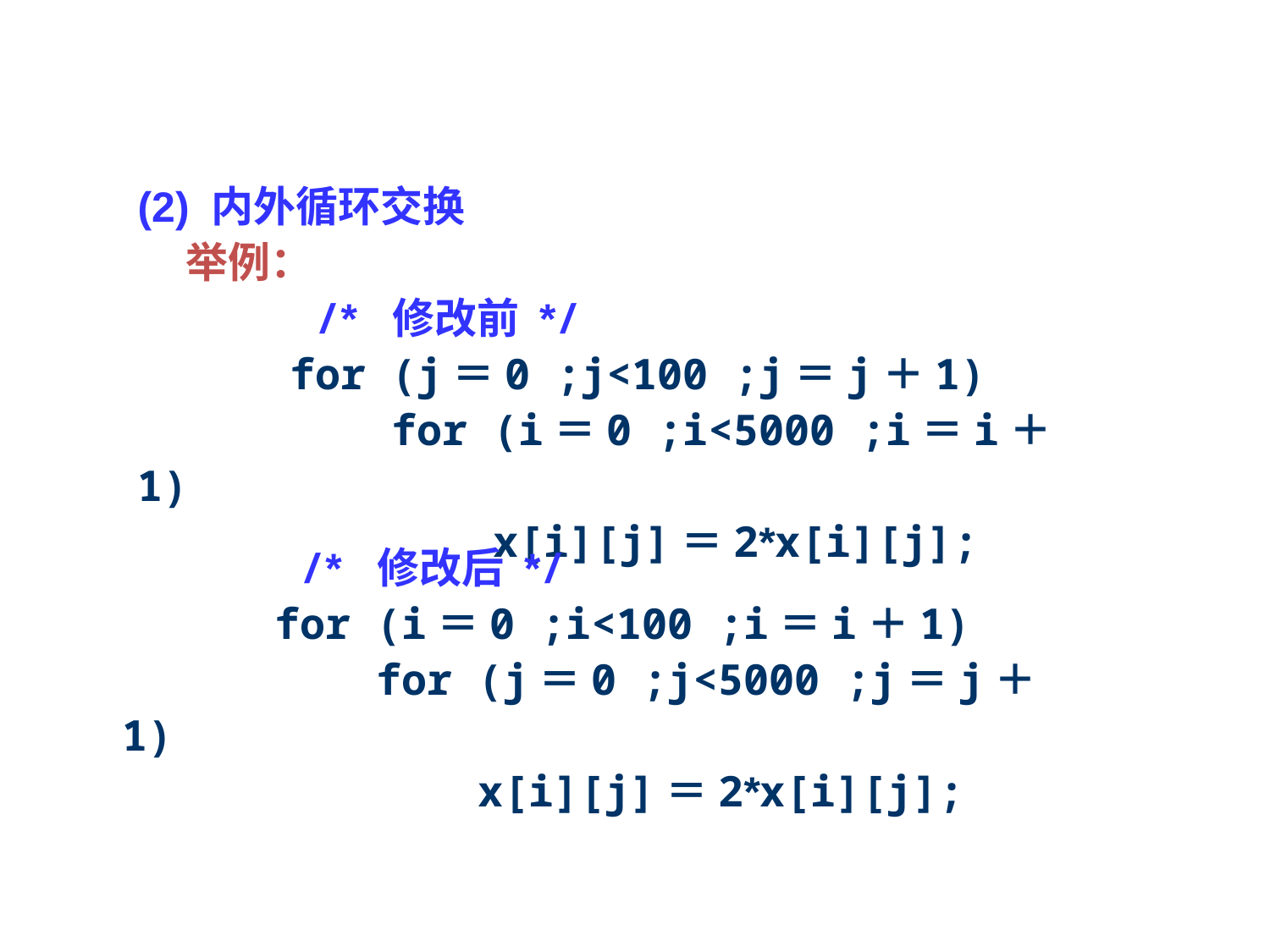

(2) 内外循环交换
    举例：
       /* 修改前 */
      for (j＝0 ;j<100 ;j＝j＋1)
          for (i＝0 ;i<5000 ;i＝i＋1)
              x[i][j]＝2*x[i][j];
       /* 修改后 */
      for (i＝0 ;i<100 ;i＝i＋1)
          for (j＝0 ;j<5000 ;j＝j＋1)
              x[i][j]＝2*x[i][j];